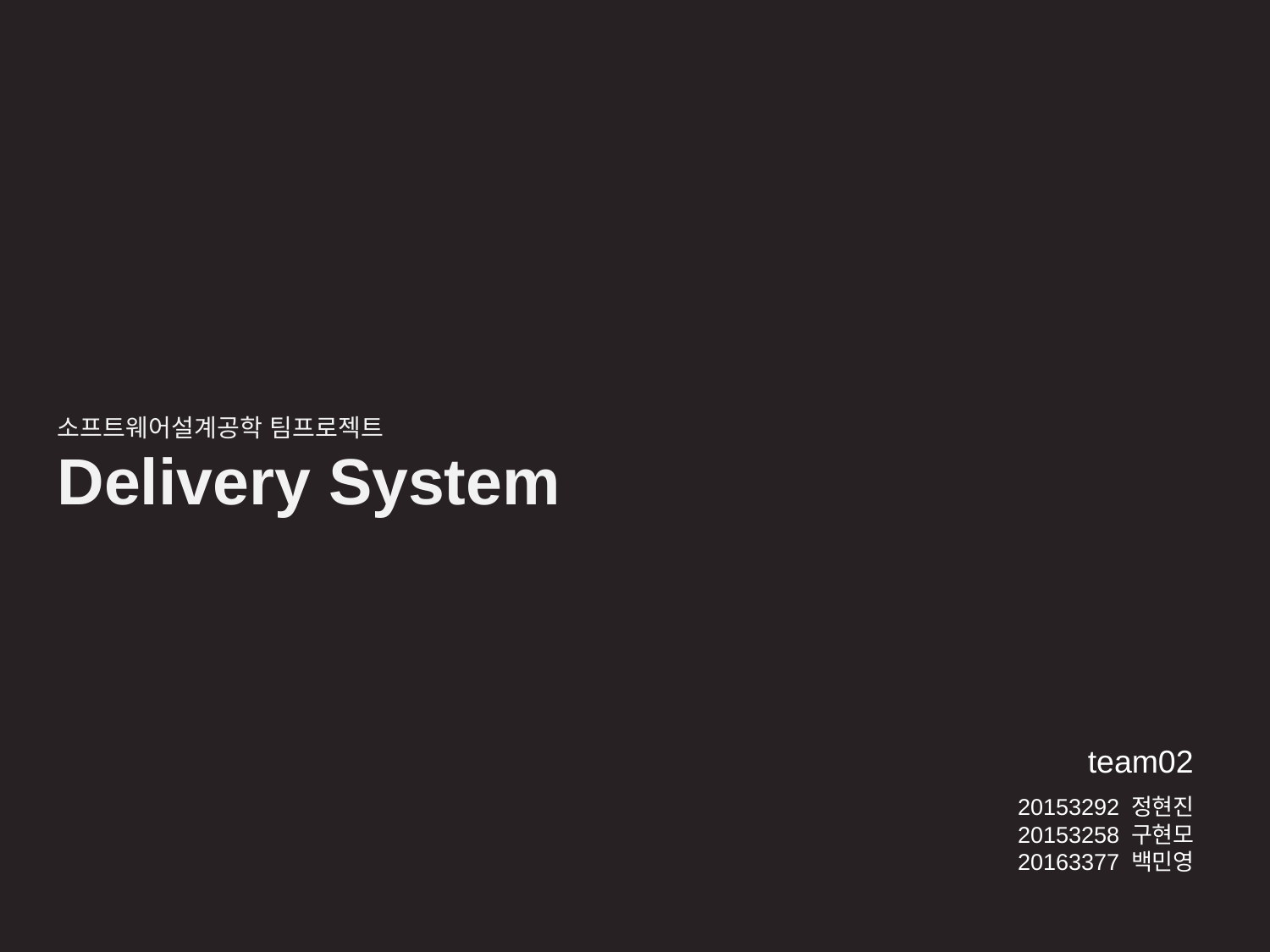

소프트웨어설계공학 팀프로젝트
Delivery System
team02
20153292 정현진
20153258 구현모
20163377 백민영